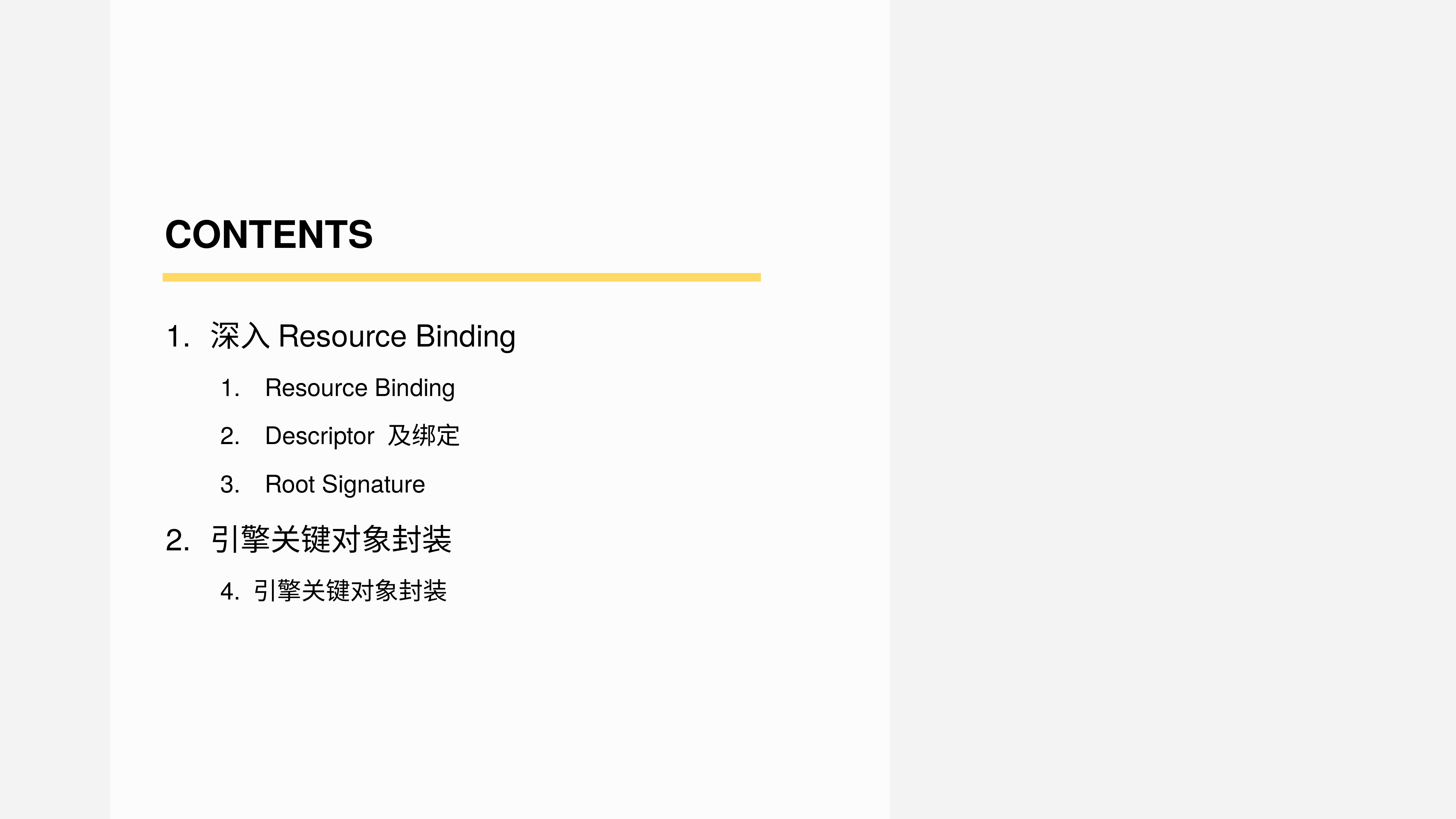

Contents

深入Resource Binding
Resource Binding
Descriptor 及绑定
Root Signature
引擎关键对象封装
4. 引擎关键对象封装